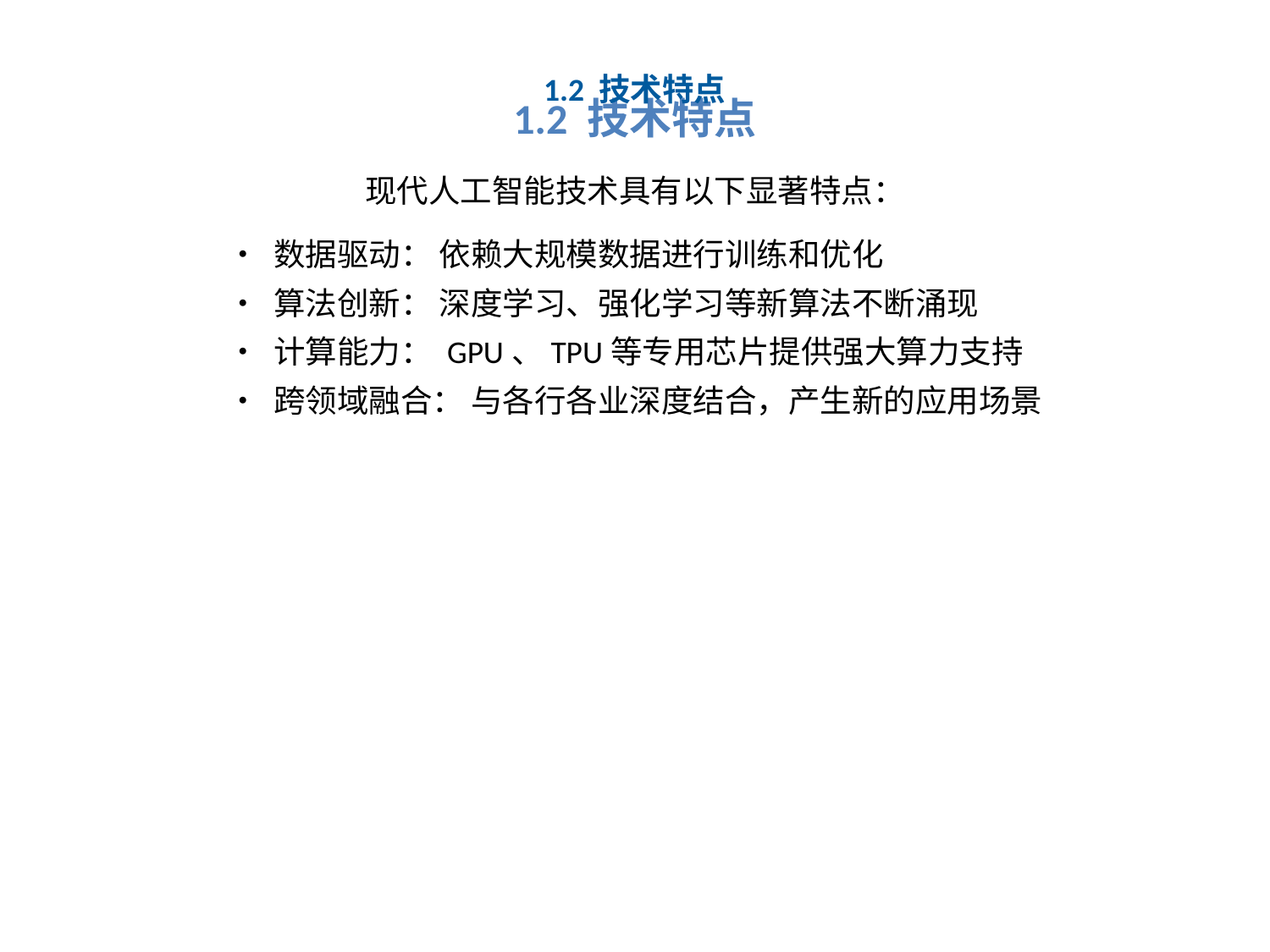

# 1.2 技术特点

1.2 技术特点
现代人工智能技术具有以下显著特点：

• 数据驱动： 依赖大规模数据进行训练和优化
• 算法创新： 深度学习、强化学习等新算法不断涌现
• 计算能力： GPU、TPU等专用芯片提供强大算力支持
• 跨领域融合： 与各行各业深度结合，产生新的应用场景